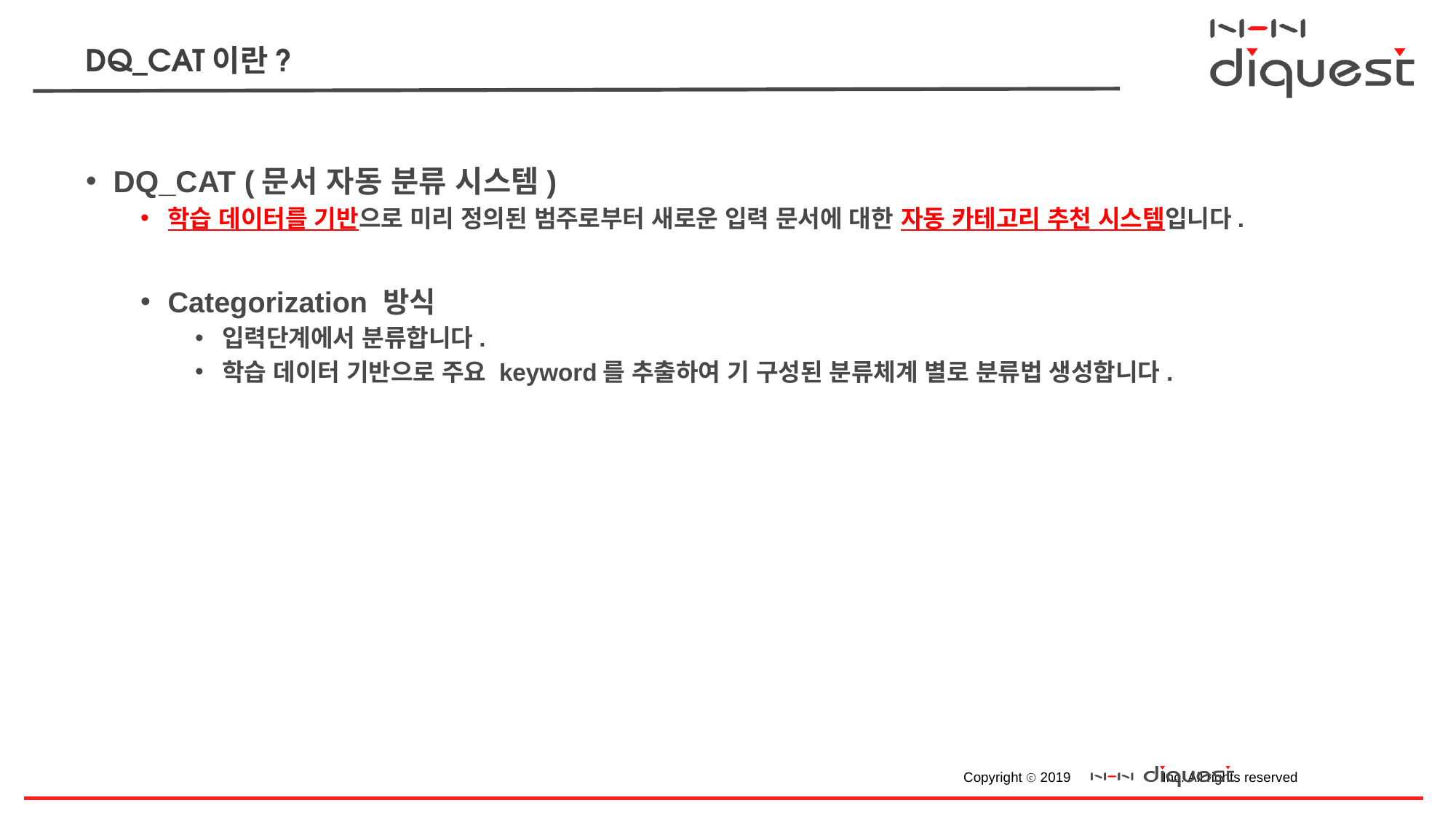

# DQ_CAT이란?
DQ_CAT (문서 자동 분류 시스템)
학습 데이터를 기반으로 미리 정의된 범주로부터 새로운 입력 문서에 대한 자동 카테고리 추천 시스템입니다.

Categorization 방식
입력단계에서 분류합니다.
학습 데이터 기반으로 주요 keyword를 추출하여 기 구성된 분류체계 별로 분류법 생성합니다.